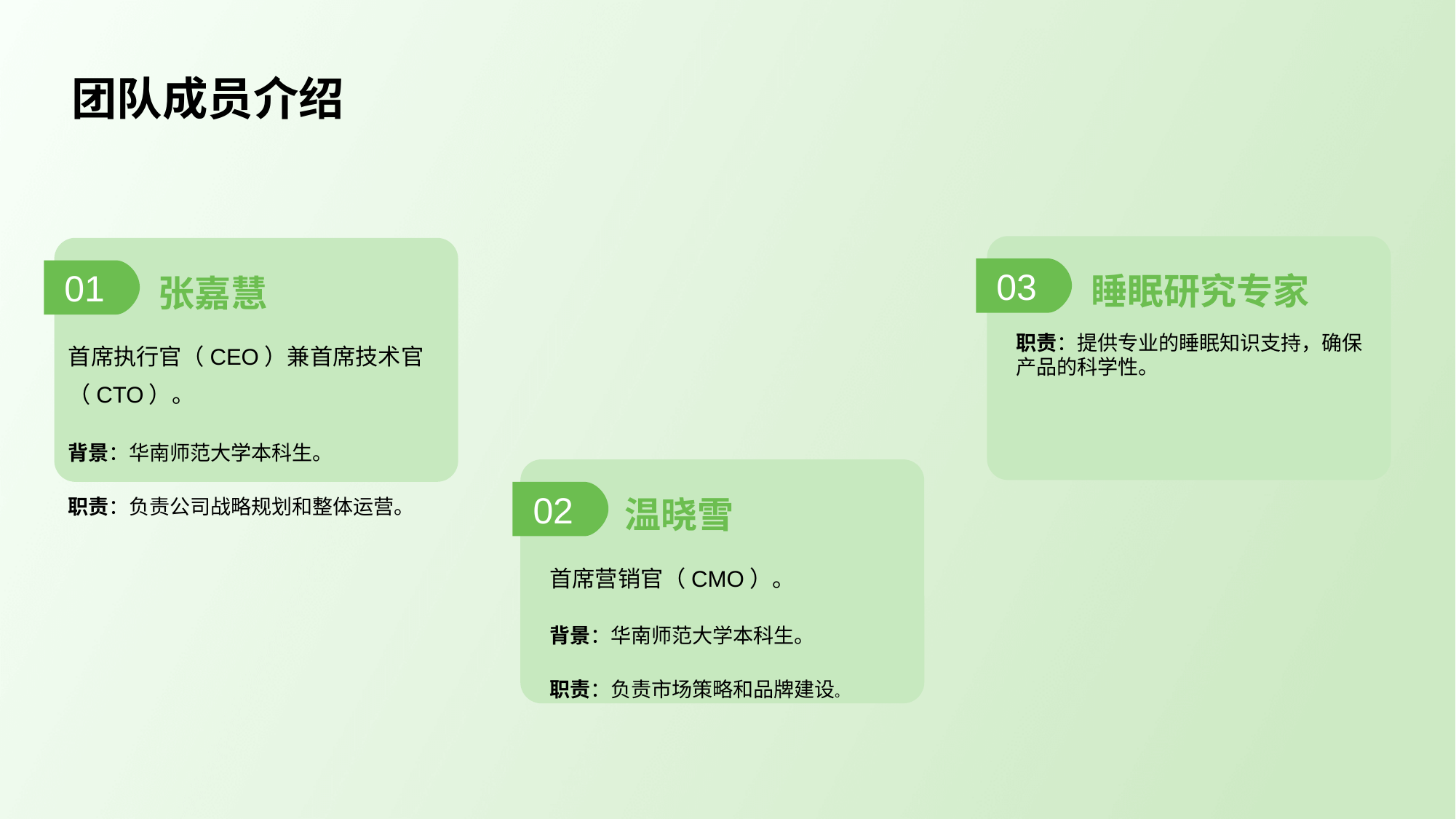

团队成员介绍

睡眠研究专家
张嘉慧
03
01
职责：提供专业的睡眠知识支持，确保产品的科学性。
首席执行官（CEO）兼首席技术官（CTO）。

背景：华南师范大学本科生。

职责：负责公司战略规划和整体运营。

温晓雪
02
首席营销官（CMO）。

背景：华南师范大学本科生。

职责：负责市场策略和品牌建设。